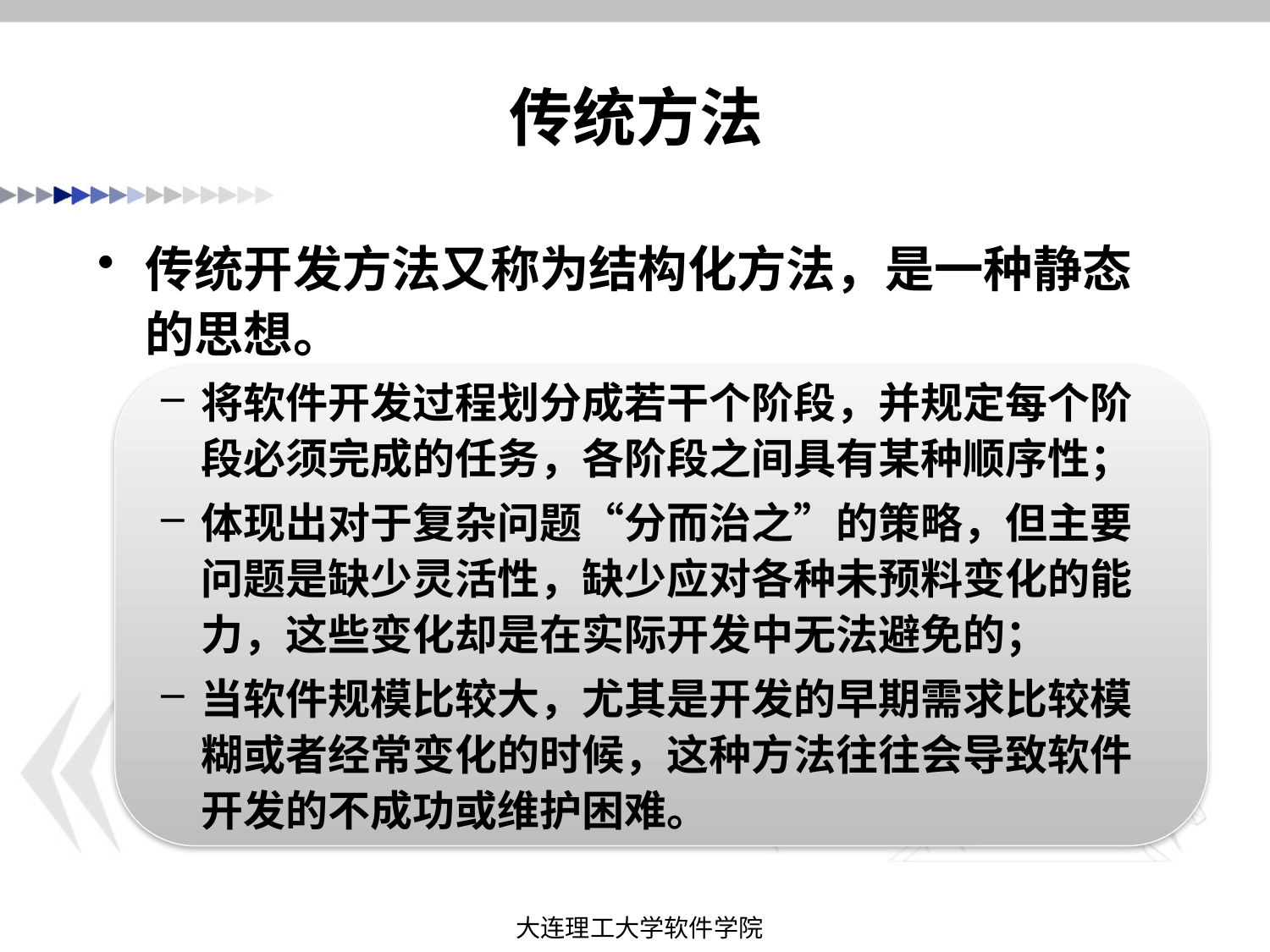

# 传统方法
传统开发方法又称为结构化方法，是一种静态的思想。
将软件开发过程划分成若干个阶段，并规定每个阶段必须完成的任务，各阶段之间具有某种顺序性；
体现出对于复杂问题“分而治之”的策略，但主要问题是缺少灵活性，缺少应对各种未预料变化的能力，这些变化却是在实际开发中无法避免的；
当软件规模比较大，尤其是开发的早期需求比较模糊或者经常变化的时候，这种方法往往会导致软件开发的不成功或维护困难。

大连理工大学软件学院
19